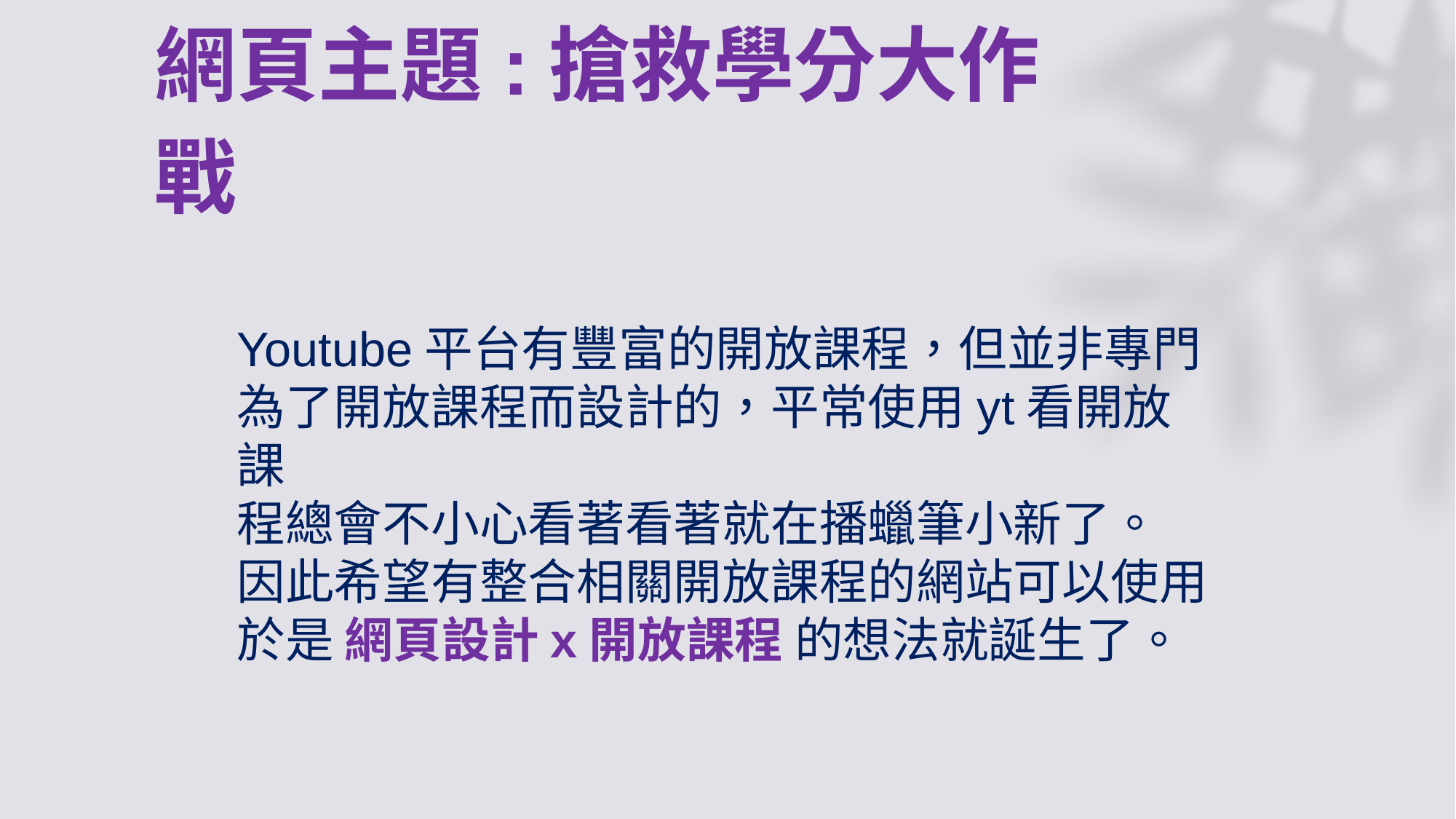

# 網頁主題:搶救學分大作戰

Youtube平台有豐富的開放課程，但並非專門為了開放課程而設計的，平常使用yt看開放課
程總會不小心看著看著就在播蠟筆小新了。
因此希望有整合相關開放課程的網站可以使用
於是 網頁設計x開放課程 的想法就誕生了。